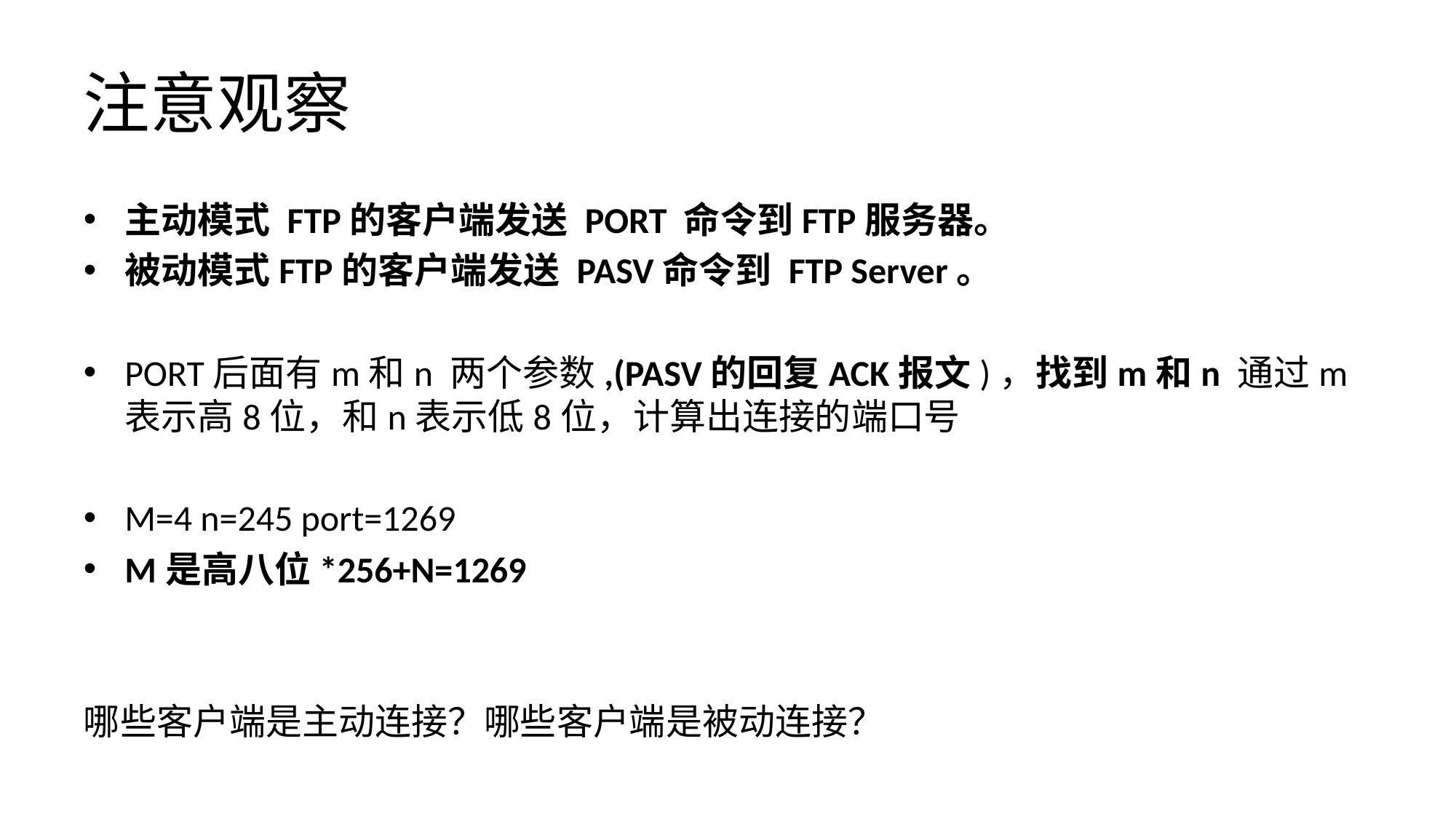

# 注意观察
主动模式 FTP的客户端发送 PORT 命令到FTP服务器。
被动模式FTP的客户端发送 PASV命令到 FTP Server。

PORT后面有m和n 两个参数,(PASV的回复ACK报文)，找到m和n 通过m表示高8位，和n表示低8位，计算出连接的端口号

M=4 n=245 port=1269
M是高八位*256+N=1269

哪些客户端是主动连接？哪些客户端是被动连接？